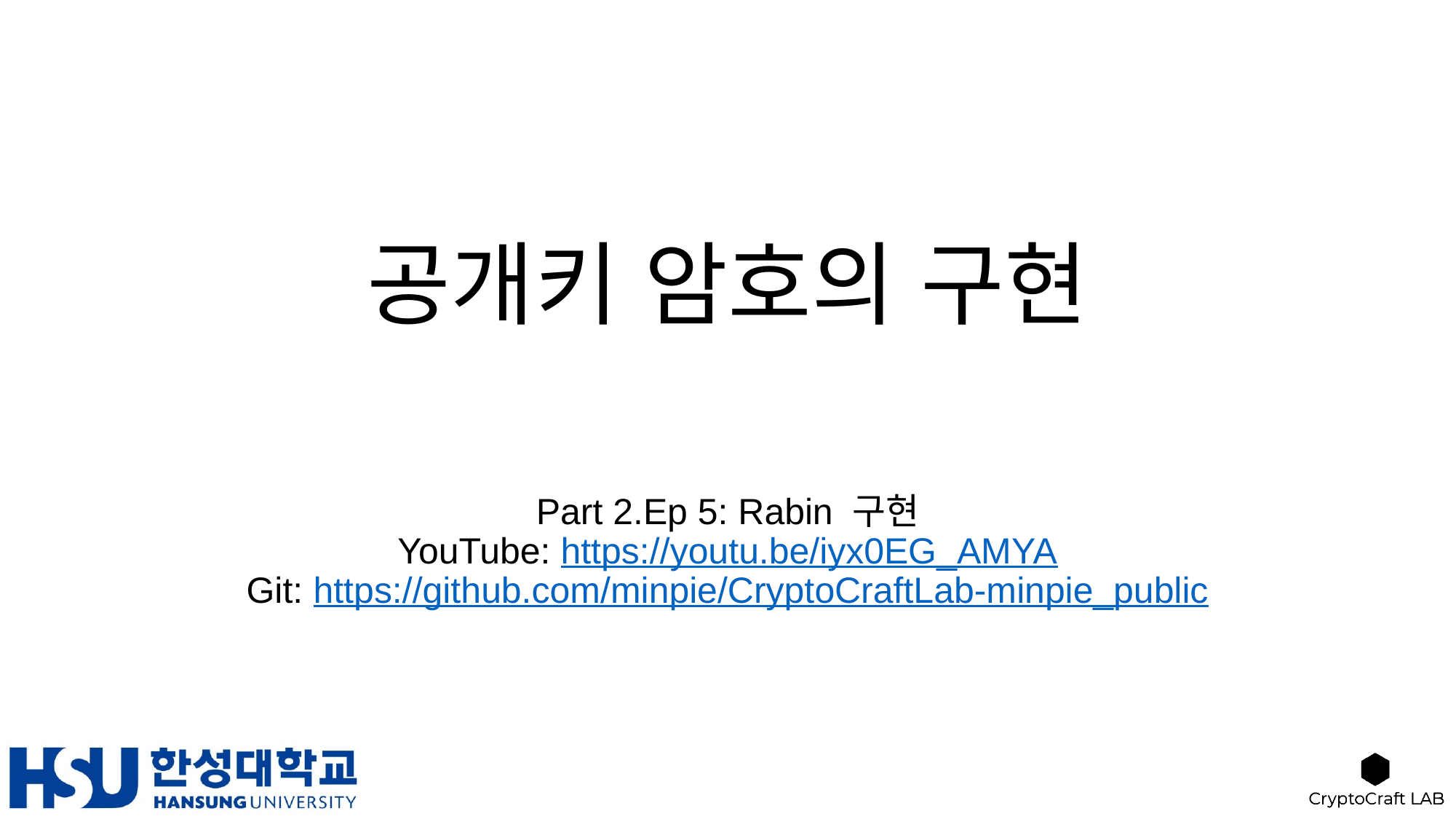

# 공개키 암호의 구현
Part 2.Ep 5: Rabin 구현
YouTube: https://youtu.be/iyx0EG_AMYA
Git: https://github.com/minpie/CryptoCraftLab-minpie_public